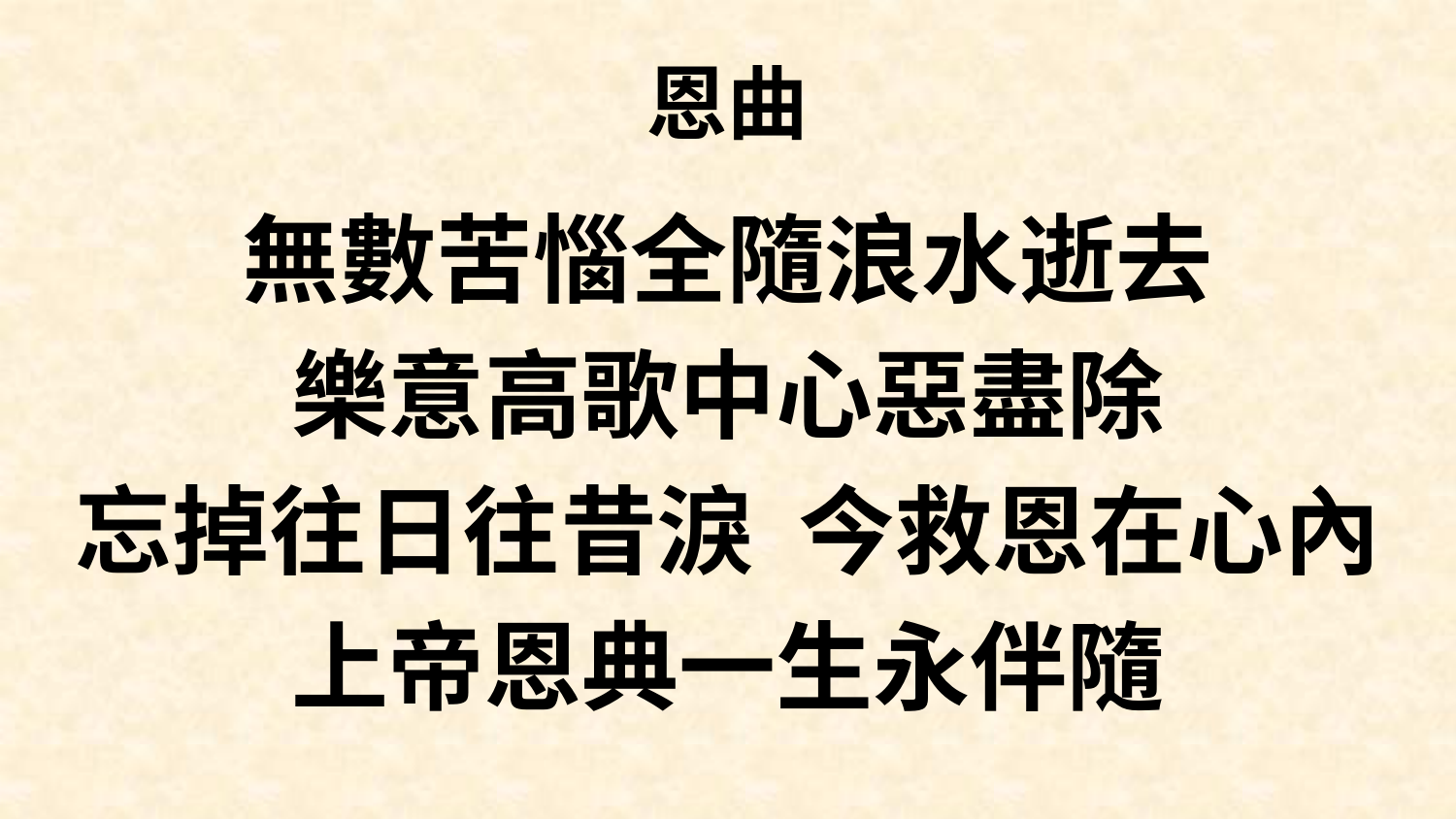

# 恩曲
無數苦惱全隨浪水逝去
樂意高歌中心惡盡除
忘掉往日往昔淚  今救恩在心內
上帝恩典一生永伴隨